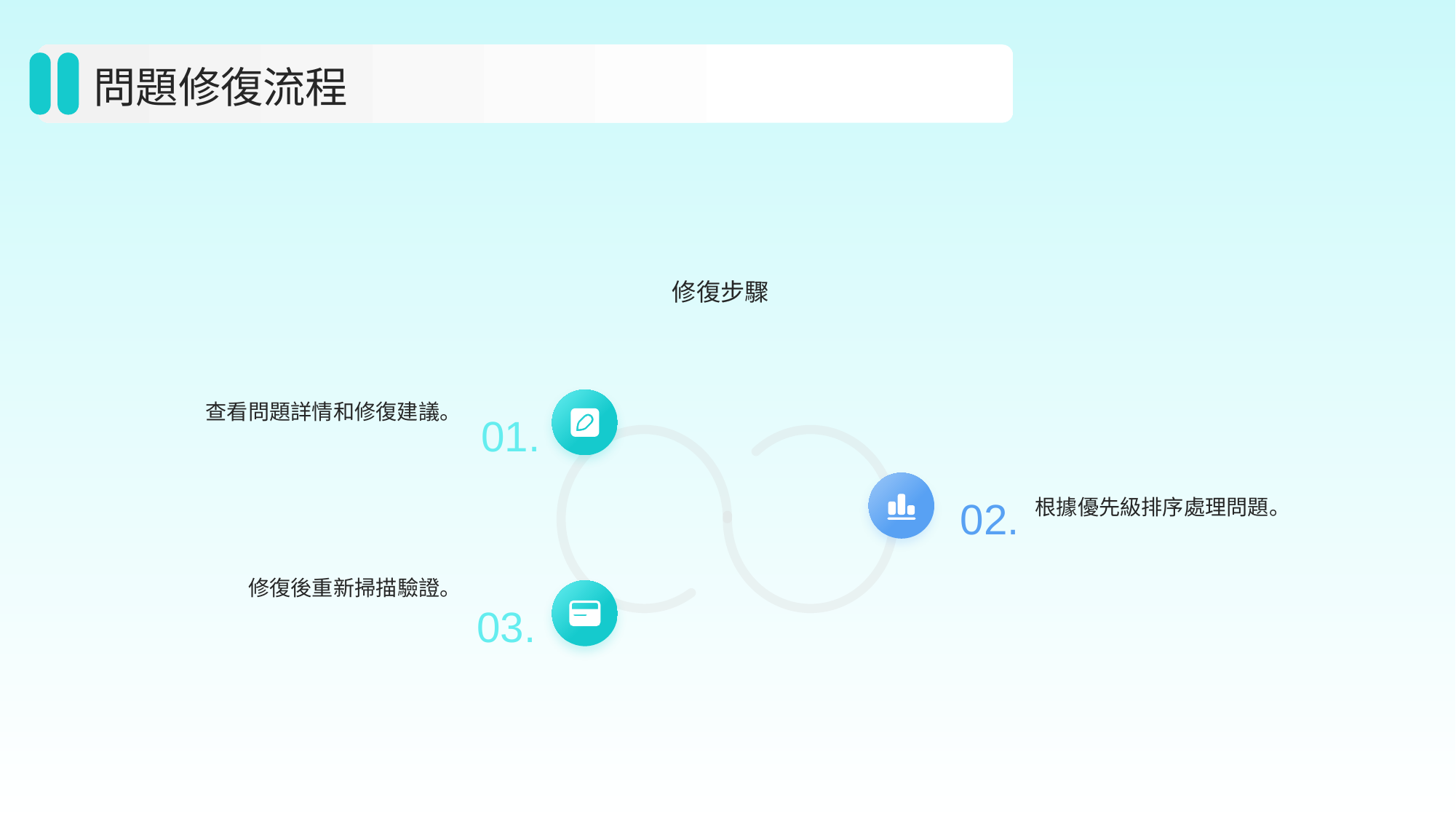

問題修復流程
修復步驟
查看問題詳情和修復建議。

01.

根據優先級排序處理問題。
02.
修復後重新掃描驗證。

03.